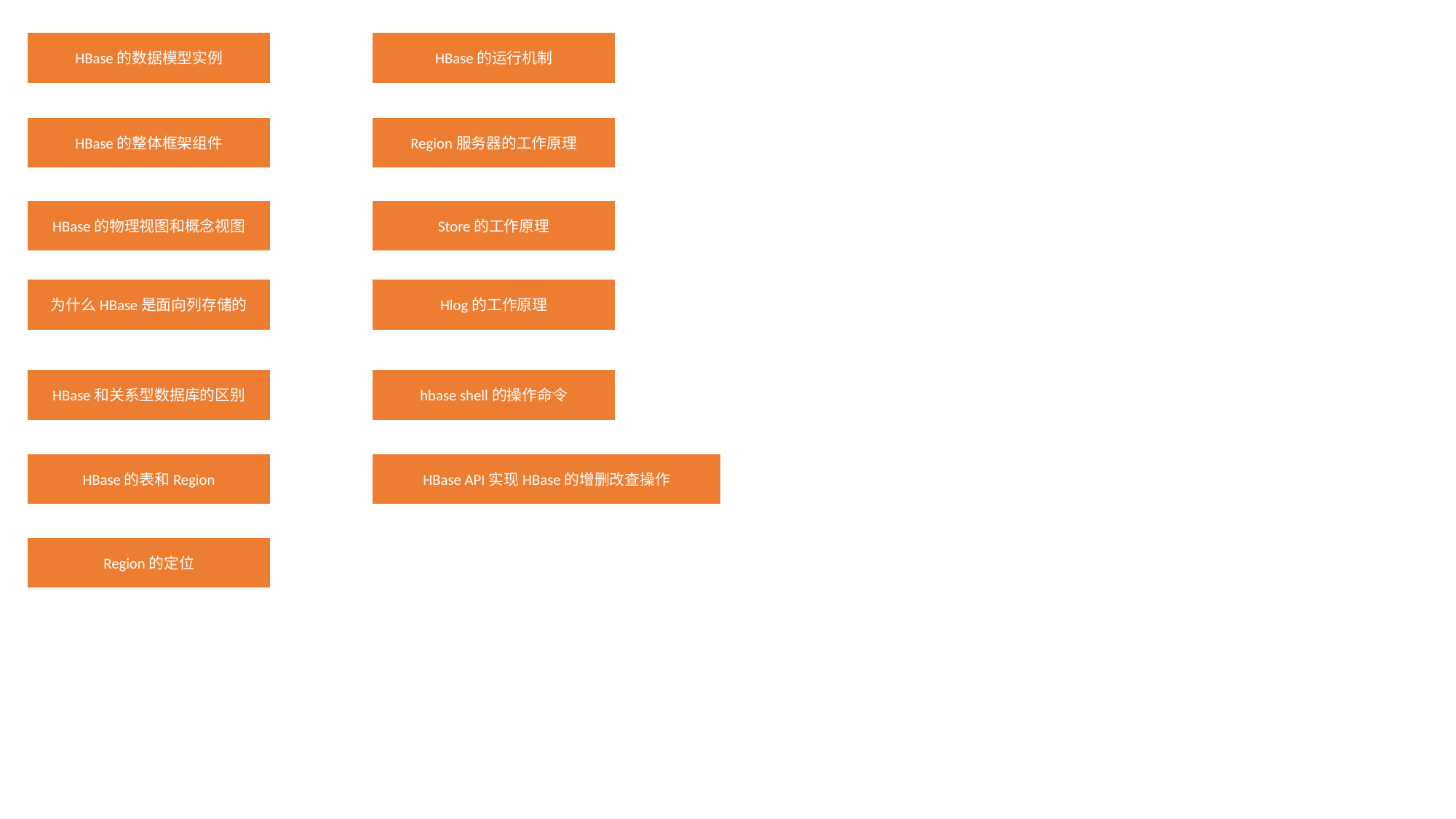

HBase的数据模型实例
HBase的运行机制
HBase的整体框架组件
Region服务器的工作原理
HBase的物理视图和概念视图
Store的工作原理
为什么HBase是面向列存储的
Hlog的工作原理
HBase和关系型数据库的区别
hbase shell的操作命令
HBase的表和Region
HBase API实现HBase的增删改查操作
Region的定位